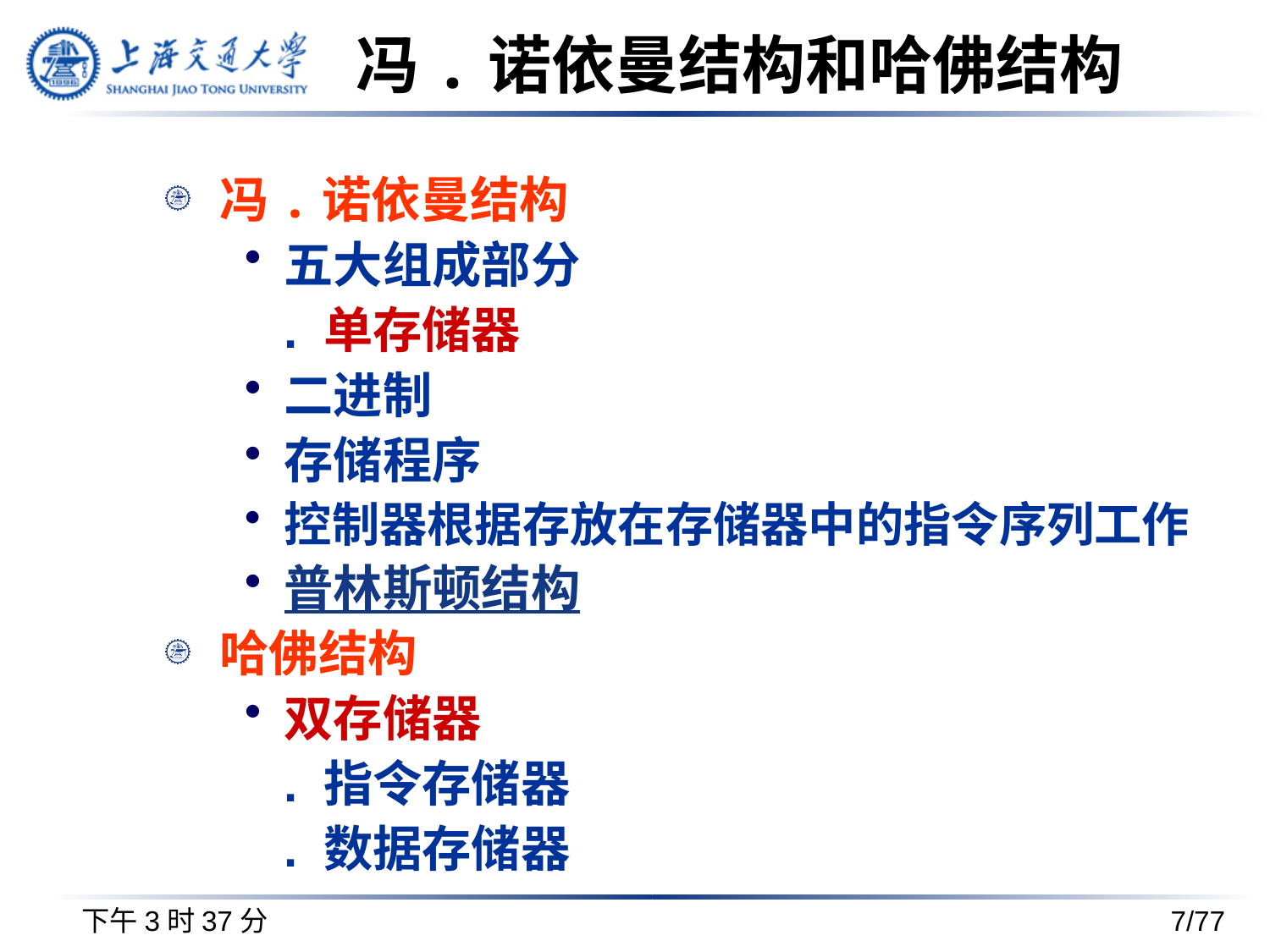

# 冯.诺依曼结构和哈佛结构
冯.诺依曼结构
五大组成部分
	. 单存储器
二进制
存储程序
控制器根据存放在存储器中的指令序列工作
普林斯顿结构
哈佛结构
双存储器
	. 指令存储器
	. 数据存储器
下午3时37分
7/77